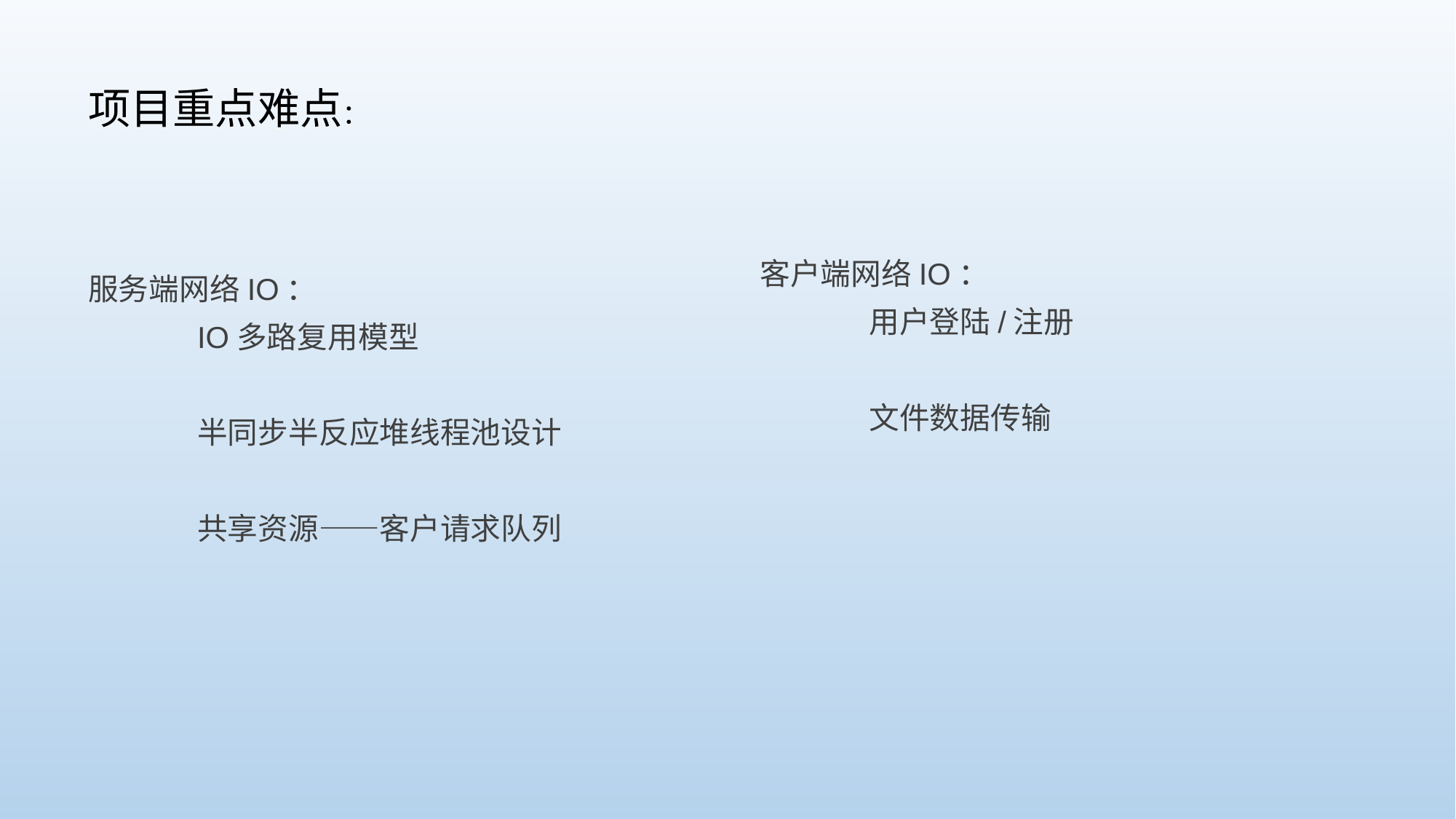

# 项目重点难点：

客户端网络IO：
	用户登陆/注册

	文件数据传输

服务端网络IO：
	IO多路复用模型

	半同步半反应堆线程池设计

	共享资源——客户请求队列